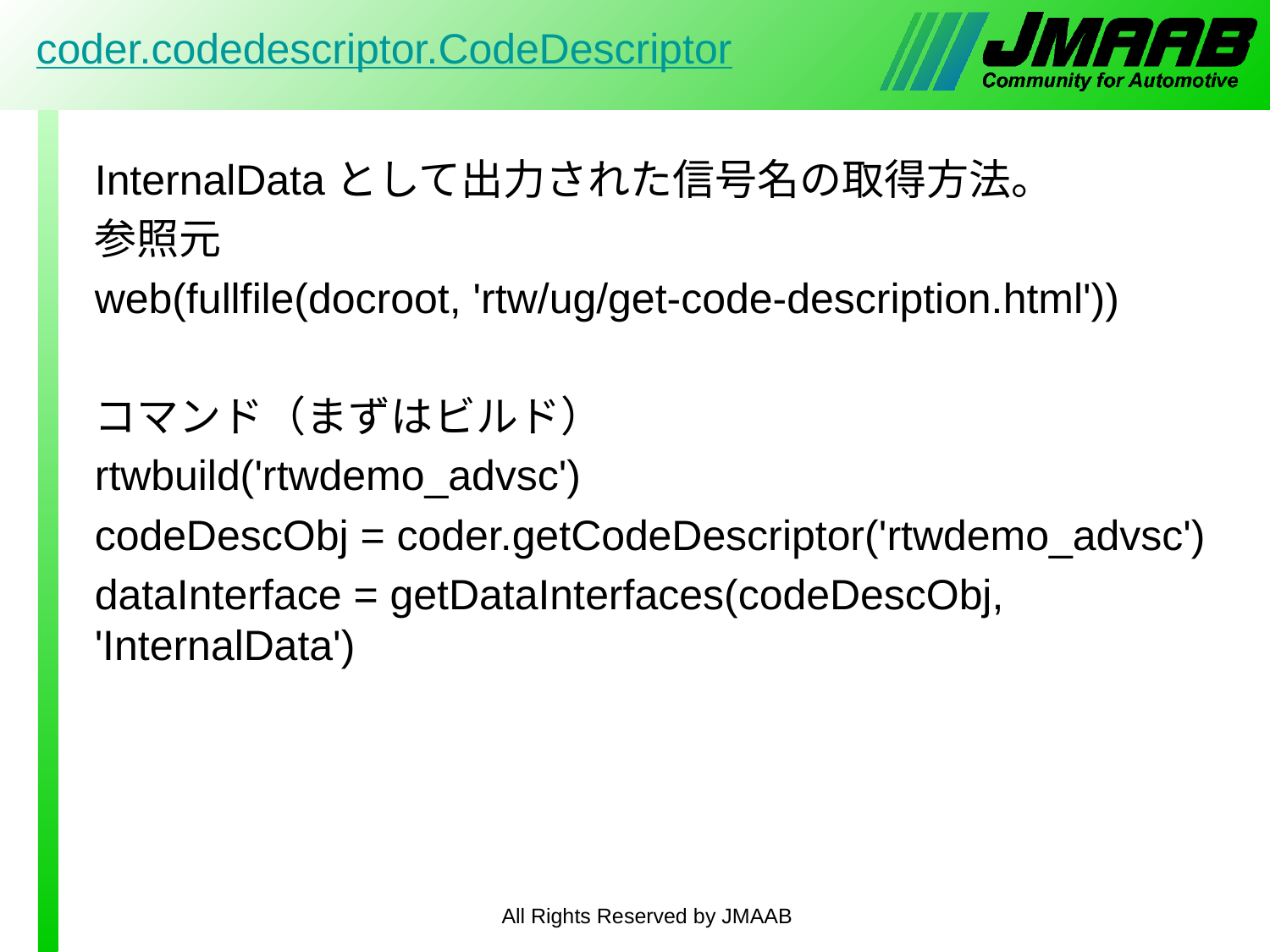

# coder.codedescriptor.CodeDescriptor
InternalDataとして出力された信号名の取得方法。
参照元
web(fullfile(docroot, 'rtw/ug/get-code-description.html'))

コマンド（まずはビルド）
rtwbuild('rtwdemo_advsc')
codeDescObj = coder.getCodeDescriptor('rtwdemo_advsc')
dataInterface = getDataInterfaces(codeDescObj, 'InternalData')